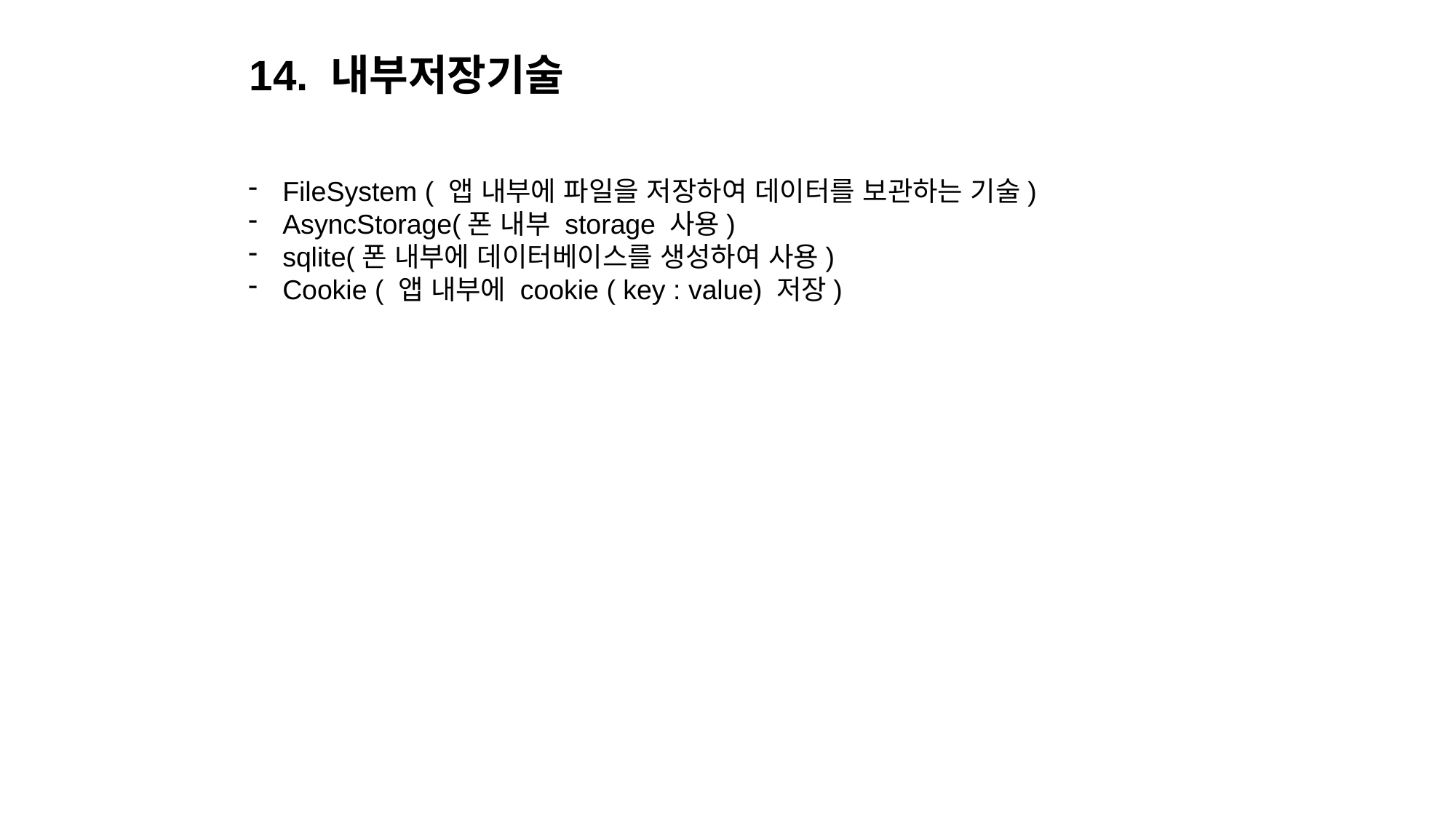

14. 내부저장기술
FileSystem ( 앱 내부에 파일을 저장하여 데이터를 보관하는 기술)
AsyncStorage(폰 내부 storage 사용)
sqlite(폰 내부에 데이터베이스를 생성하여 사용)
Cookie ( 앱 내부에 cookie ( key : value) 저장)